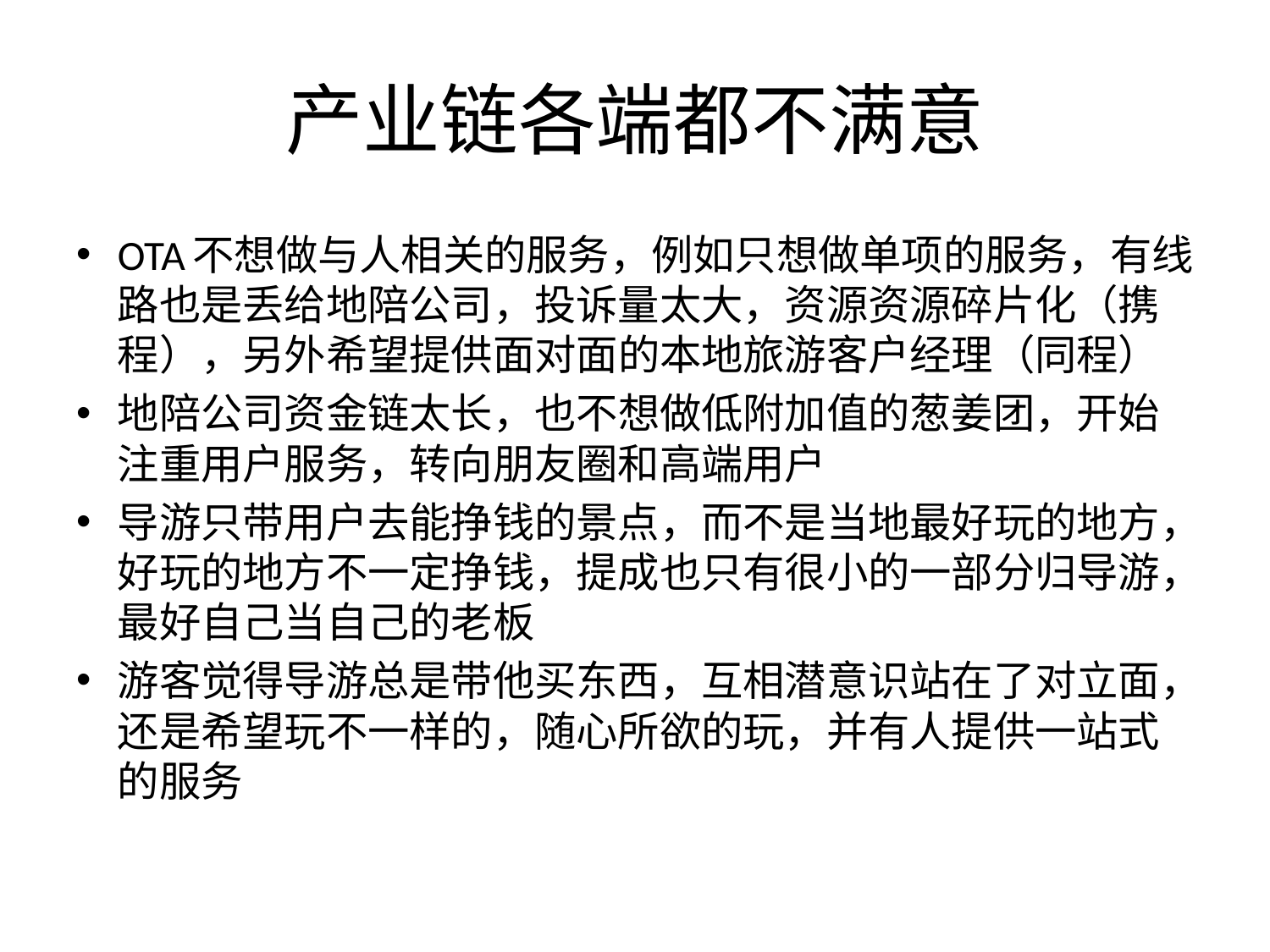

# 产业链各端都不满意
OTA不想做与人相关的服务，例如只想做单项的服务，有线路也是丢给地陪公司，投诉量太大，资源资源碎片化（携程），另外希望提供面对面的本地旅游客户经理（同程）
地陪公司资金链太长，也不想做低附加值的葱姜团，开始注重用户服务，转向朋友圈和高端用户
导游只带用户去能挣钱的景点，而不是当地最好玩的地方，好玩的地方不一定挣钱，提成也只有很小的一部分归导游，最好自己当自己的老板
游客觉得导游总是带他买东西，互相潜意识站在了对立面，还是希望玩不一样的，随心所欲的玩，并有人提供一站式的服务